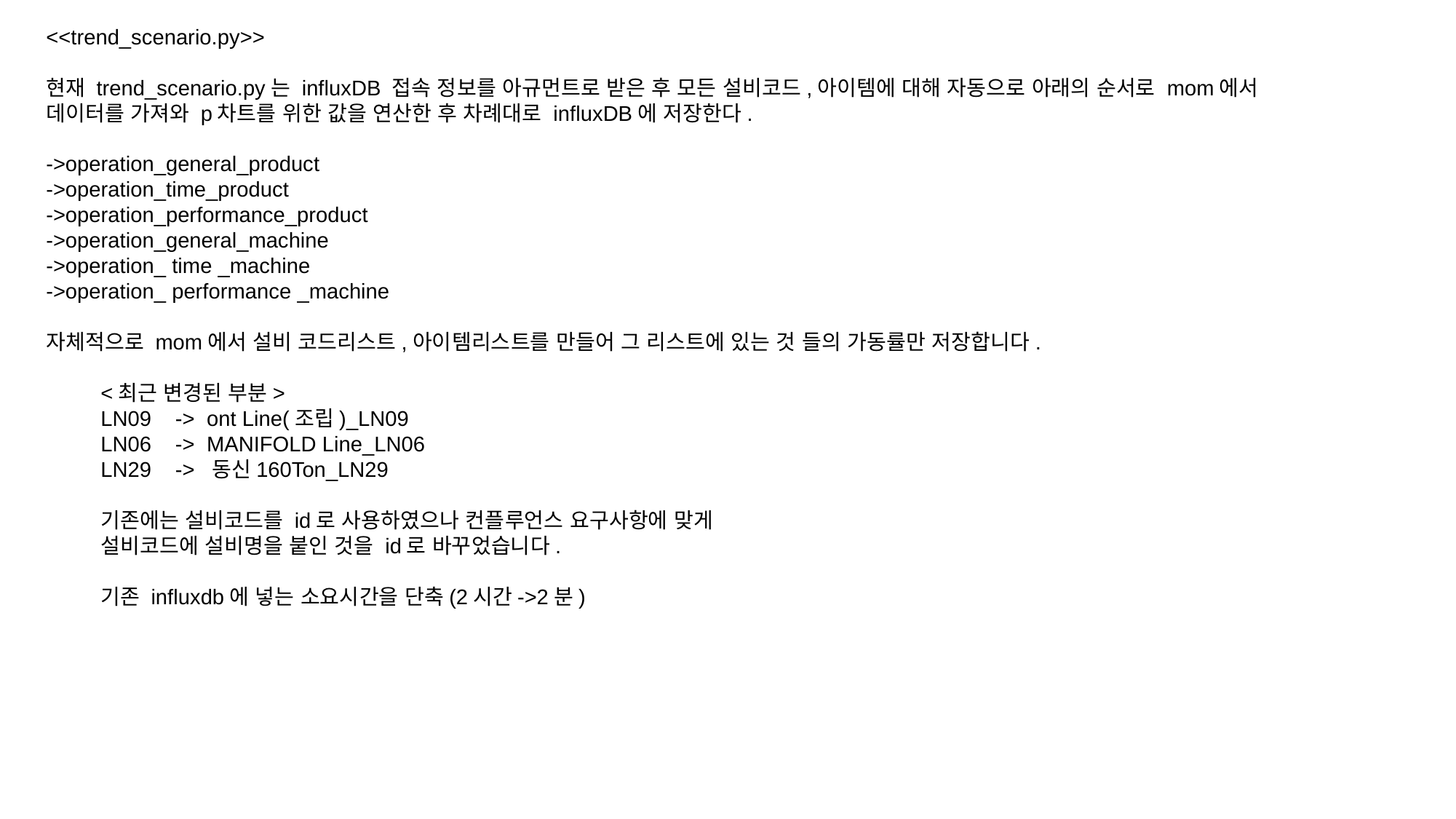

<<trend_scenario.py>>

현재 trend_scenario.py는 influxDB 접속 정보를 아규먼트로 받은 후 모든 설비코드,아이템에 대해 자동으로 아래의 순서로 mom에서 데이터를 가져와 p차트를 위한 값을 연산한 후 차례대로 influxDB에 저장한다.

->operation_general_product
->operation_time_product
->operation_performance_product
->operation_general_machine
->operation_ time _machine
->operation_ performance _machine

자체적으로 mom에서 설비 코드리스트,아이템리스트를 만들어 그 리스트에 있는 것 들의 가동률만 저장합니다.

<최근 변경된 부분>
LN09    ->  ont Line(조립)_LN09
LN06    ->  MANIFOLD Line_LN06
LN29    ->  동신160Ton_LN29

기존에는 설비코드를 id로 사용하였으나 컨플루언스 요구사항에 맞게
설비코드에 설비명을 붙인 것을 id로 바꾸었습니다.

기존 influxdb에 넣는 소요시간을 단축(2시간->2분)